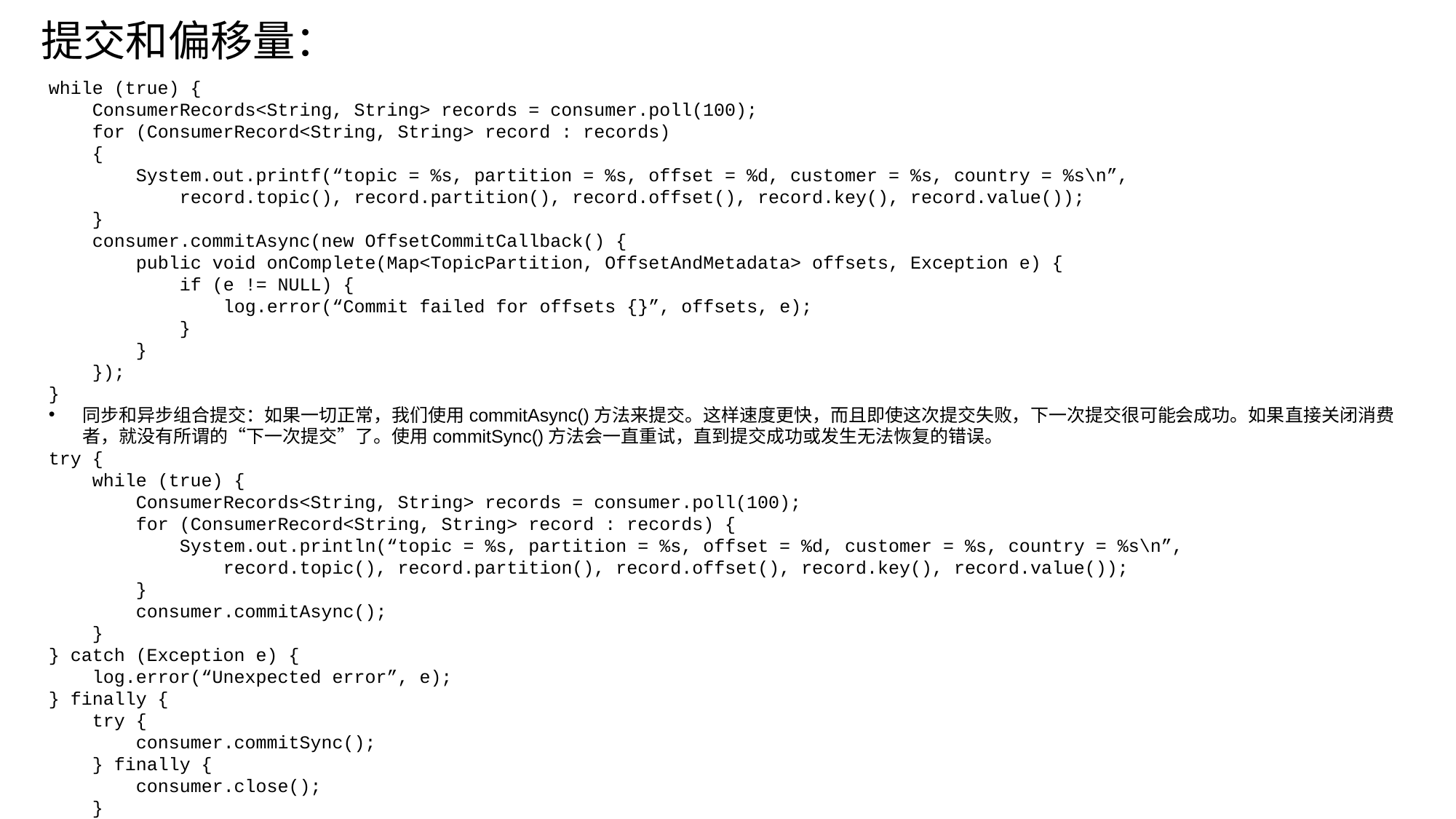

提交和偏移量：
while (true) {
    ConsumerRecords<String, String> records = consumer.poll(100);
    for (ConsumerRecord<String, String> record : records)
    {
        System.out.printf(“topic = %s, partition = %s, offset = %d, customer = %s, country = %s\n”,
            record.topic(), record.partition(), record.offset(), record.key(), record.value());
    }
    consumer.commitAsync(new OffsetCommitCallback() {
        public void onComplete(Map<TopicPartition, OffsetAndMetadata> offsets, Exception e) {
            if (e != NULL) {
                log.error(“Commit failed for offsets {}”, offsets, e);
            }
        }
    });
}
同步和异步组合提交：如果一切正常，我们使用commitAsync()方法来提交。这样速度更快，而且即使这次提交失败，下一次提交很可能会成功。如果直接关闭消费者，就没有所谓的“下一次提交”了。使用commitSync()方法会一直重试，直到提交成功或发生无法恢复的错误。
try {
    while (true) {
        ConsumerRecords<String, String> records = consumer.poll(100);
        for (ConsumerRecord<String, String> record : records) {
            System.out.println(“topic = %s, partition = %s, offset = %d, customer = %s, country = %s\n”,
                record.topic(), record.partition(), record.offset(), record.key(), record.value());
        }
        consumer.commitAsync();
    }
} catch (Exception e) {
    log.error(“Unexpected error”, e);
} finally {
    try {
        consumer.commitSync();
    } finally {
        consumer.close();
    }
}